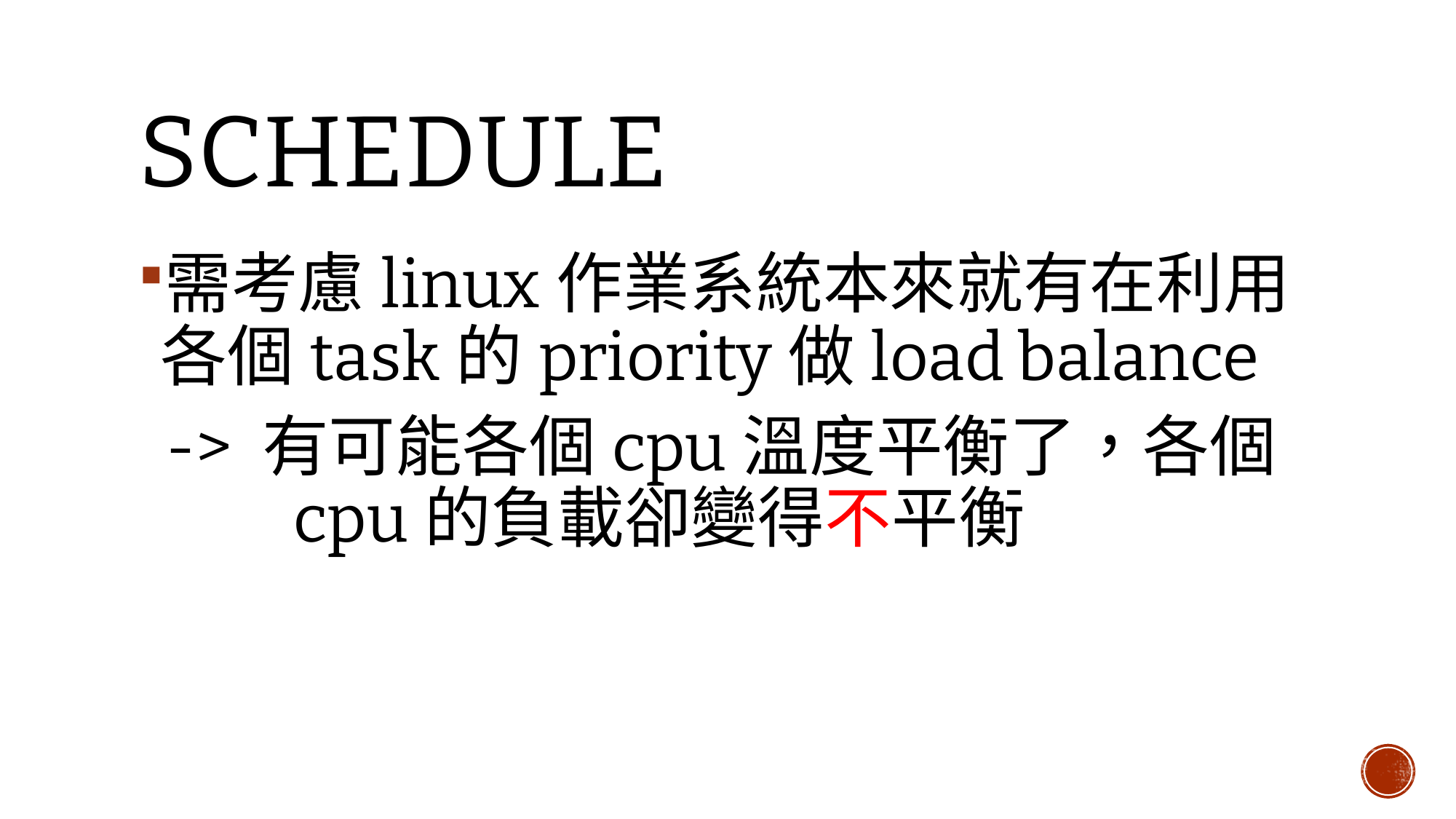

# Schedule
需考慮linux作業系統本來就有在利用各個task的priority做load balance
  -> 有可能各個cpu溫度平衡了，各個	  cpu的負載卻變得不平衡